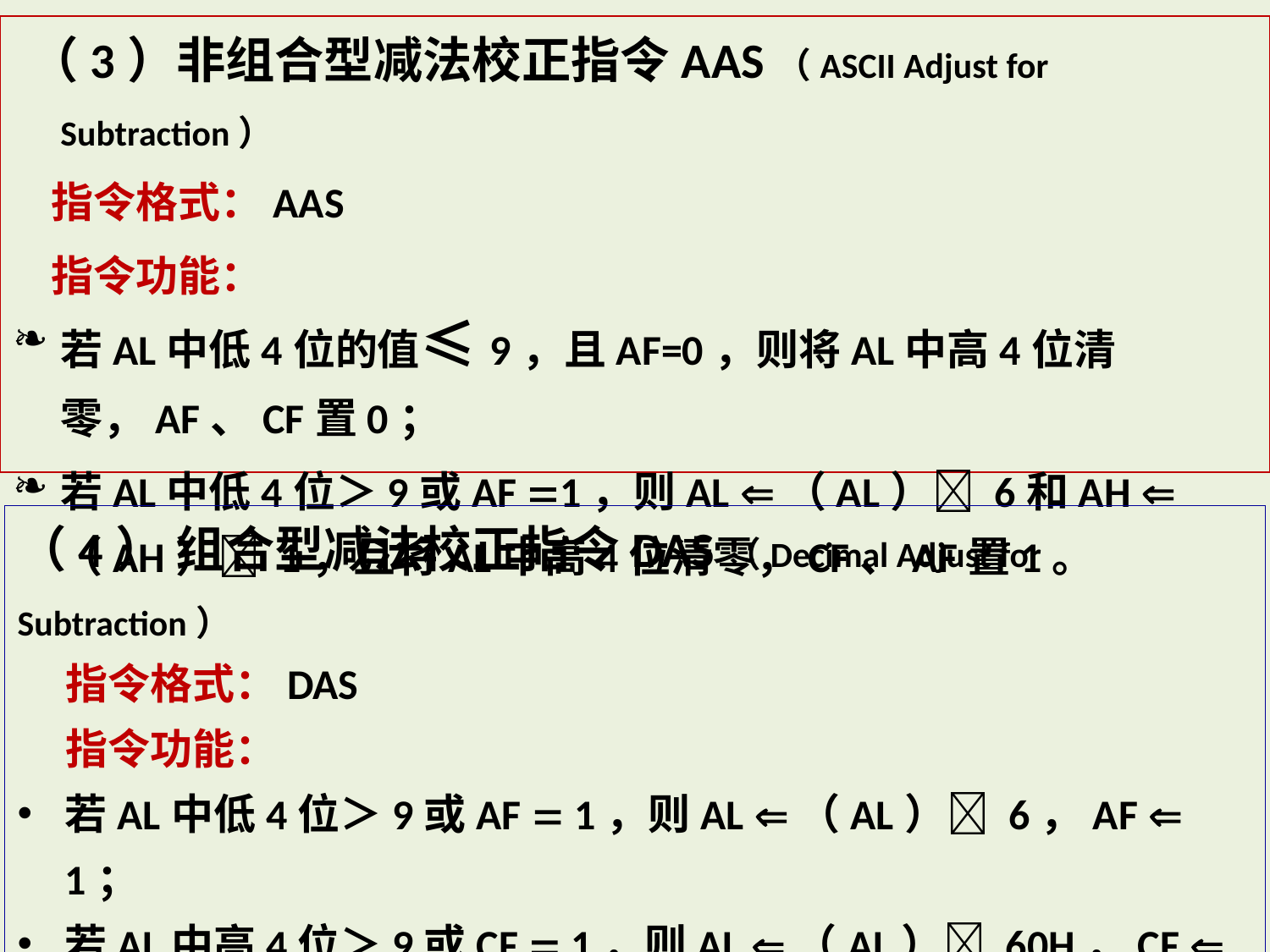

（3）非组合型减法校正指令AAS（ASCII Adjust for Subtraction）
   指令格式：AAS
   指令功能：
若AL中低4位的值≤9，且AF=0，则将AL中高4位清零，AF、CF置0；
若AL中低4位＞9或AF =1，则AL ⇐（AL）− 6和AH ⇐（AH）− 1，且将AL中高4位清零，CF、AF置1。
（4） 组合型减法校正指令DAS（Decimal Adjust for Subtraction）
    指令格式：DAS
    指令功能：
若AL中低4位＞9或AF = 1，则AL ⇐（AL）− 6，AF ⇐ 1；
若AL中高4位＞9或CF = 1，则AL ⇐（AL）− 60H，CF ⇐ 1。
164